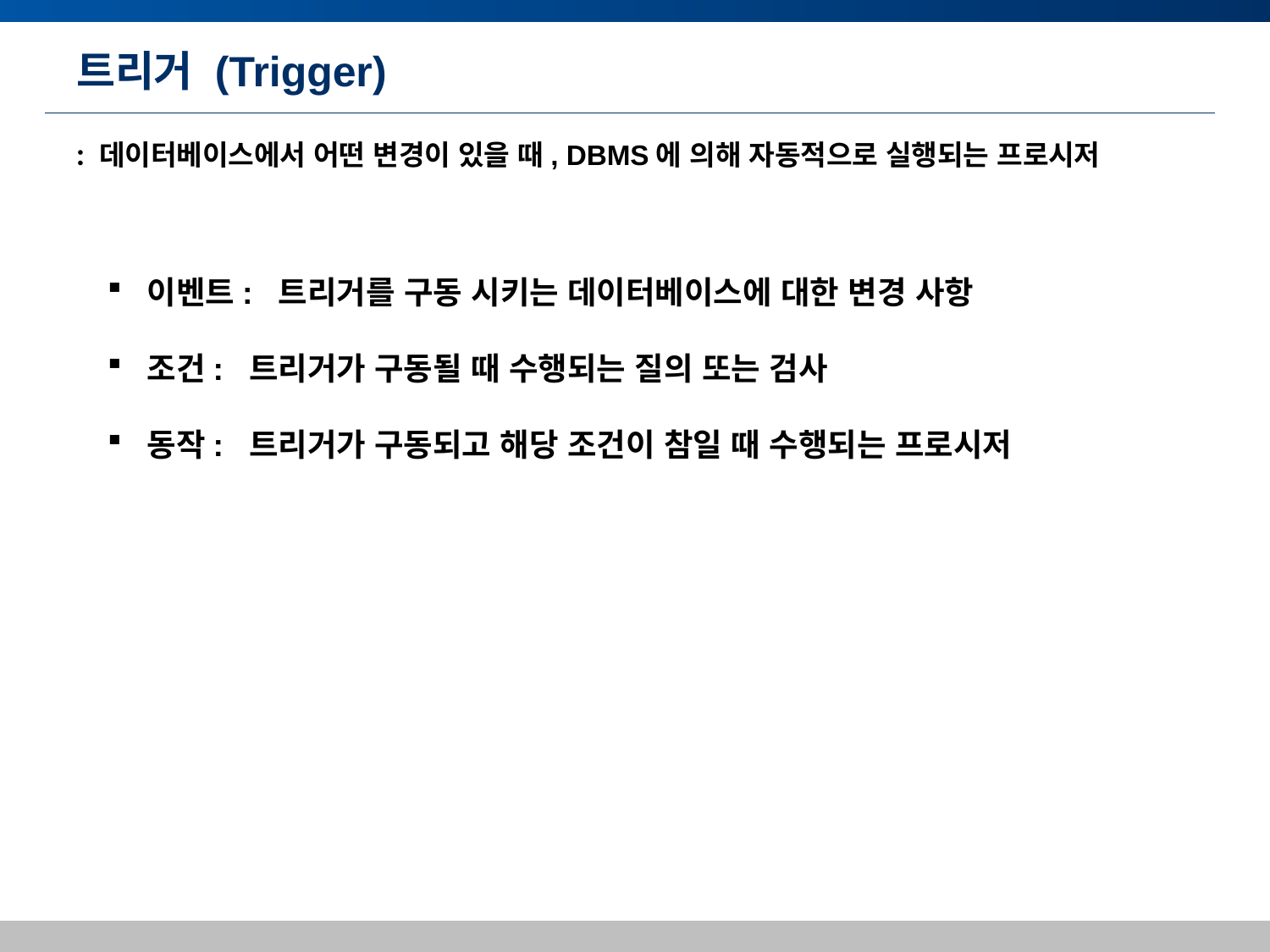

# 트리거 (Trigger)
: 데이터베이스에서 어떤 변경이 있을 때, DBMS에 의해 자동적으로 실행되는 프로시저
이벤트:  트리거를 구동 시키는 데이터베이스에 대한 변경 사항

조건:  트리거가 구동될 때 수행되는 질의 또는 검사

동작:  트리거가 구동되고 해당 조건이 참일 때 수행되는 프로시저